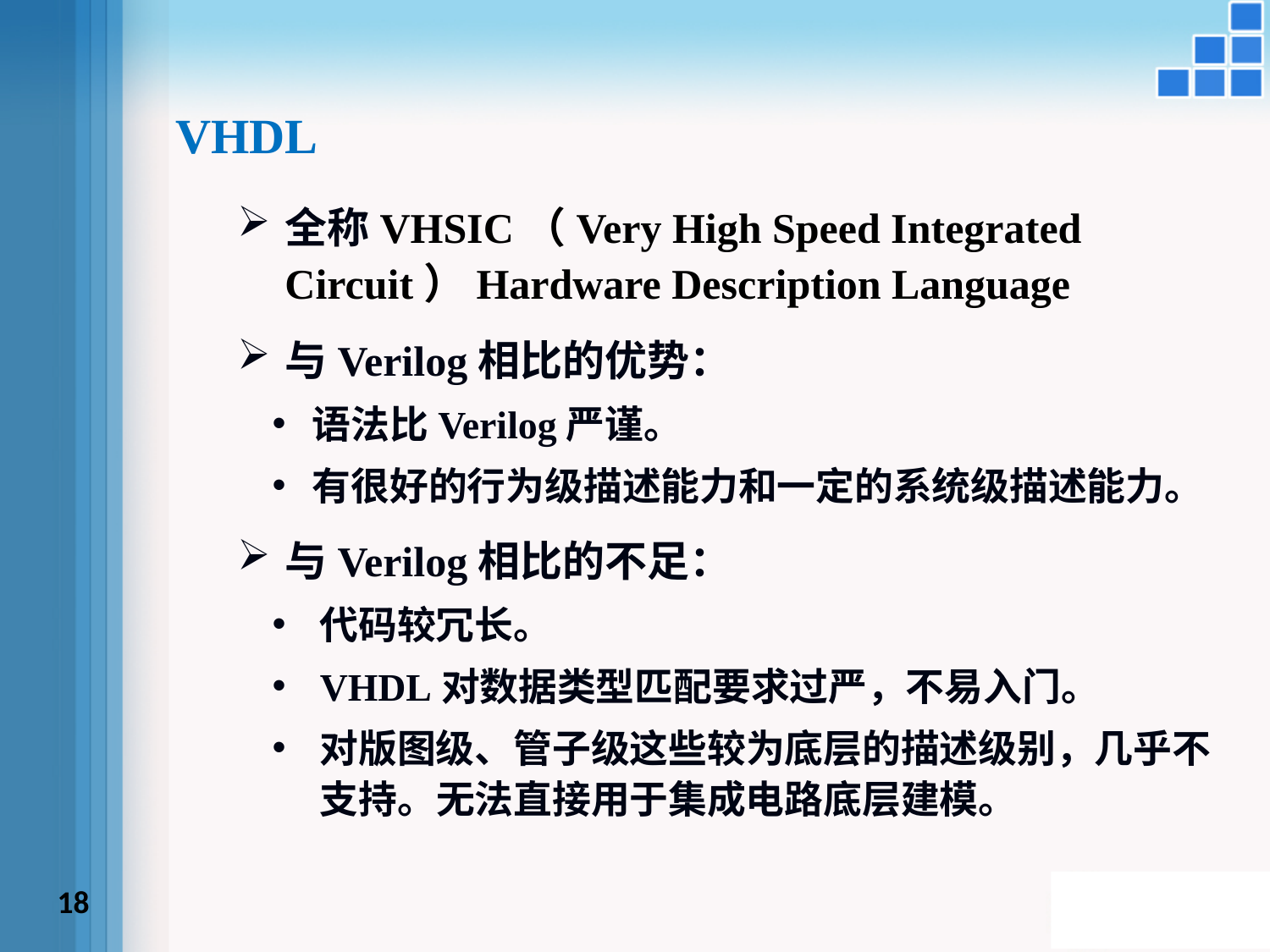

VHDL
全称VHSIC（Very High Speed Integrated Circuit）Hardware Description Language
与Verilog相比的优势：
语法比Verilog严谨。
有很好的行为级描述能力和一定的系统级描述能力。
与Verilog相比的不足：
代码较冗长。
VHDL对数据类型匹配要求过严，不易入门。
对版图级、管子级这些较为底层的描述级别，几乎不支持。无法直接用于集成电路底层建模。

18